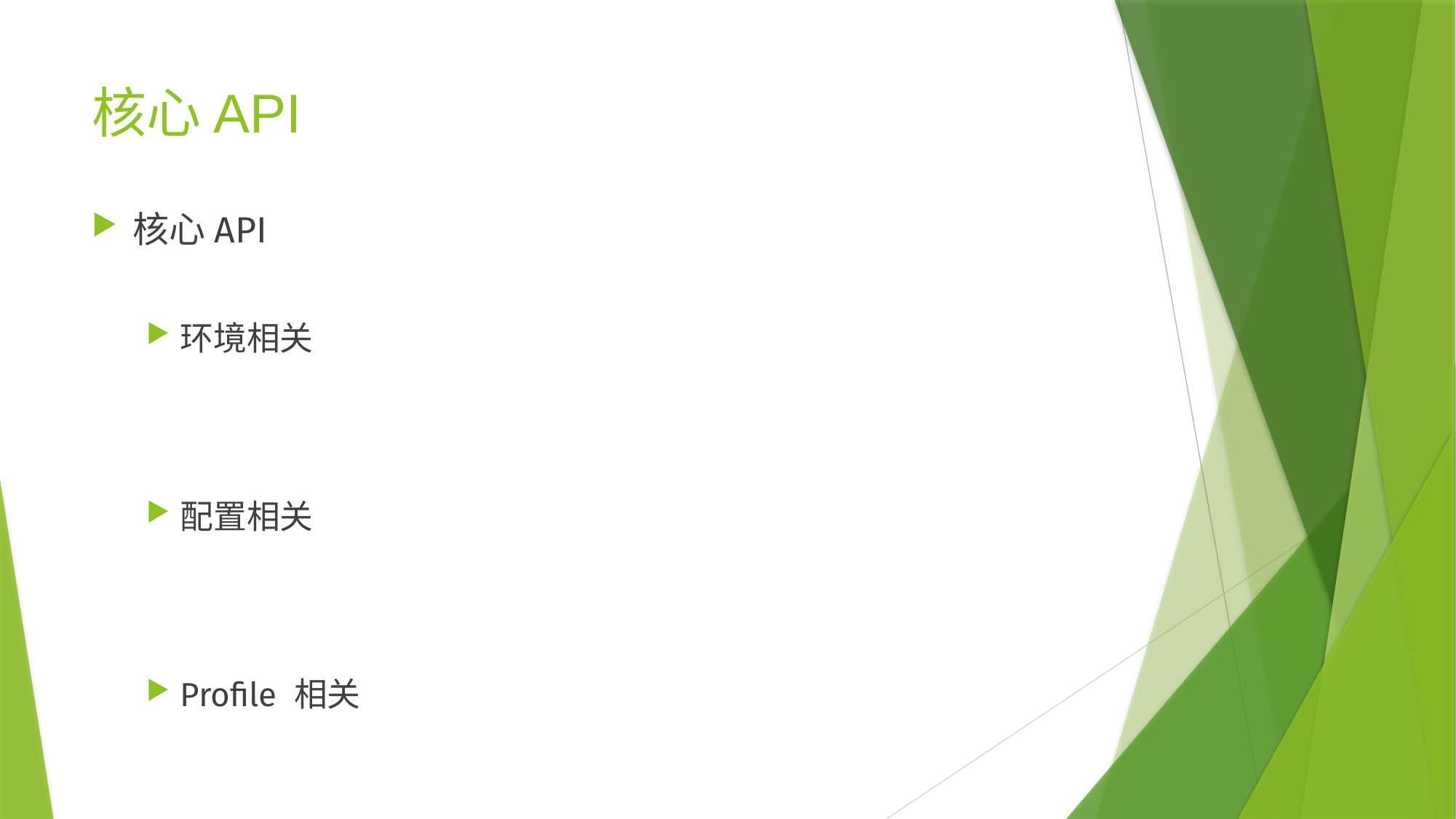

# 核心API
核心API

环境相关

配置相关

Profile 相关